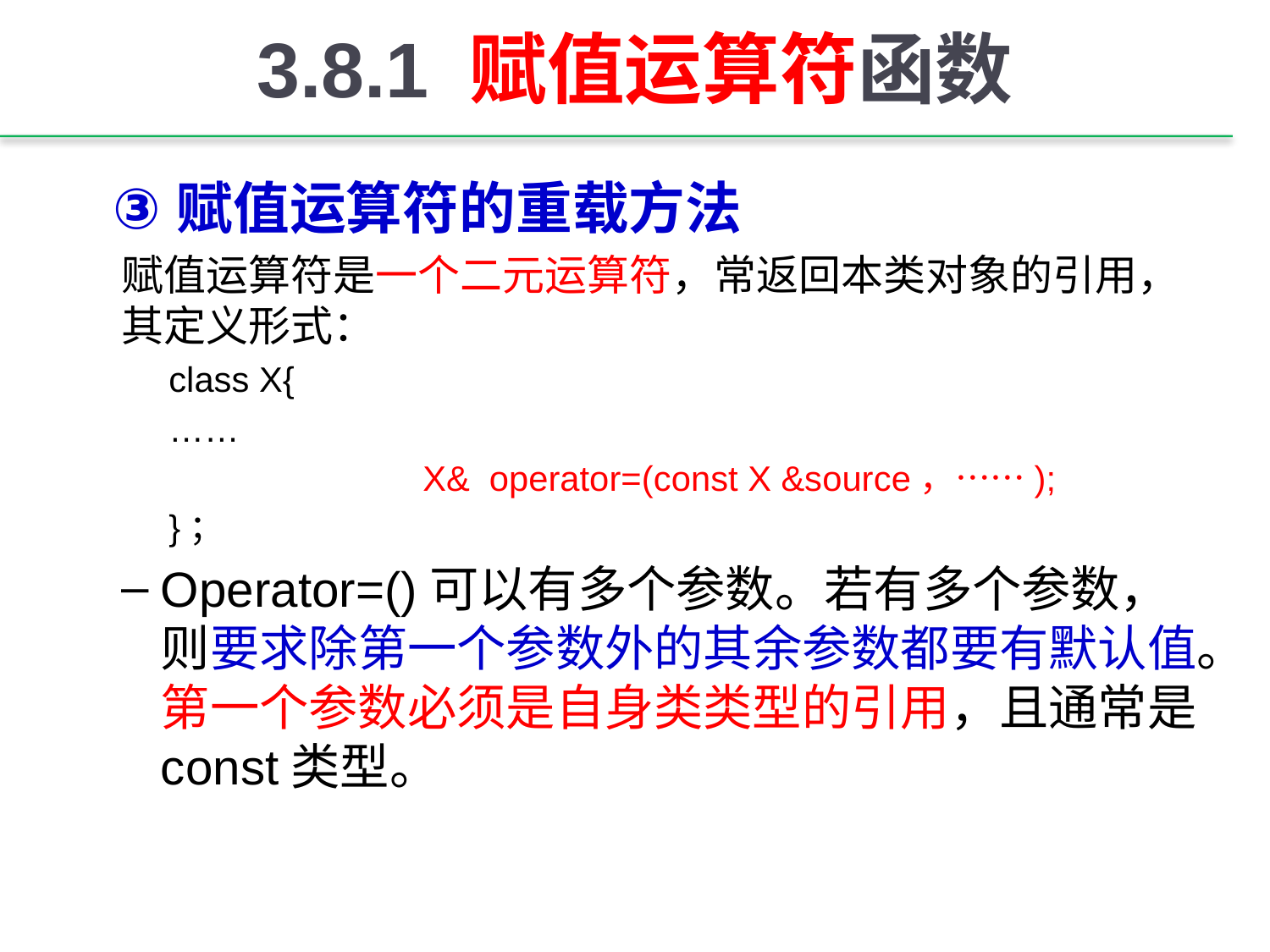

# 3.8.1 赋值运算符函数
赋值运算符的重载方法
赋值运算符是一个二元运算符，常返回本类对象的引用，其定义形式：
class X{
……
		X&  operator=(const X &source，……);
}；
Operator=()可以有多个参数。若有多个参数，则要求除第一个参数外的其余参数都要有默认值。第一个参数必须是自身类类型的引用，且通常是const类型。